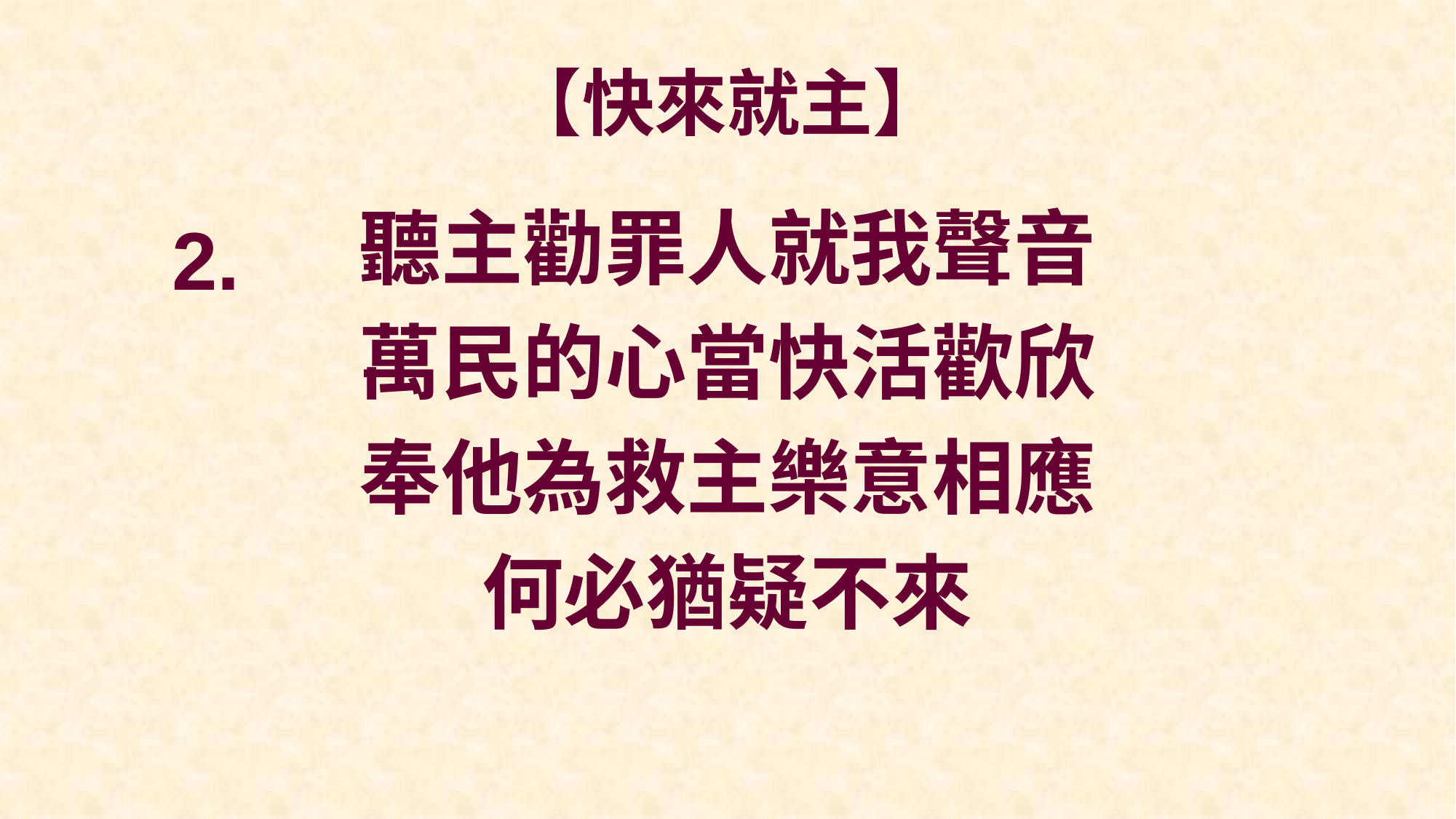

# 【快來就主】
聽主勸罪人就我聲音
萬民的心當快活歡欣
奉他為救主樂意相應
何必猶疑不來
2.